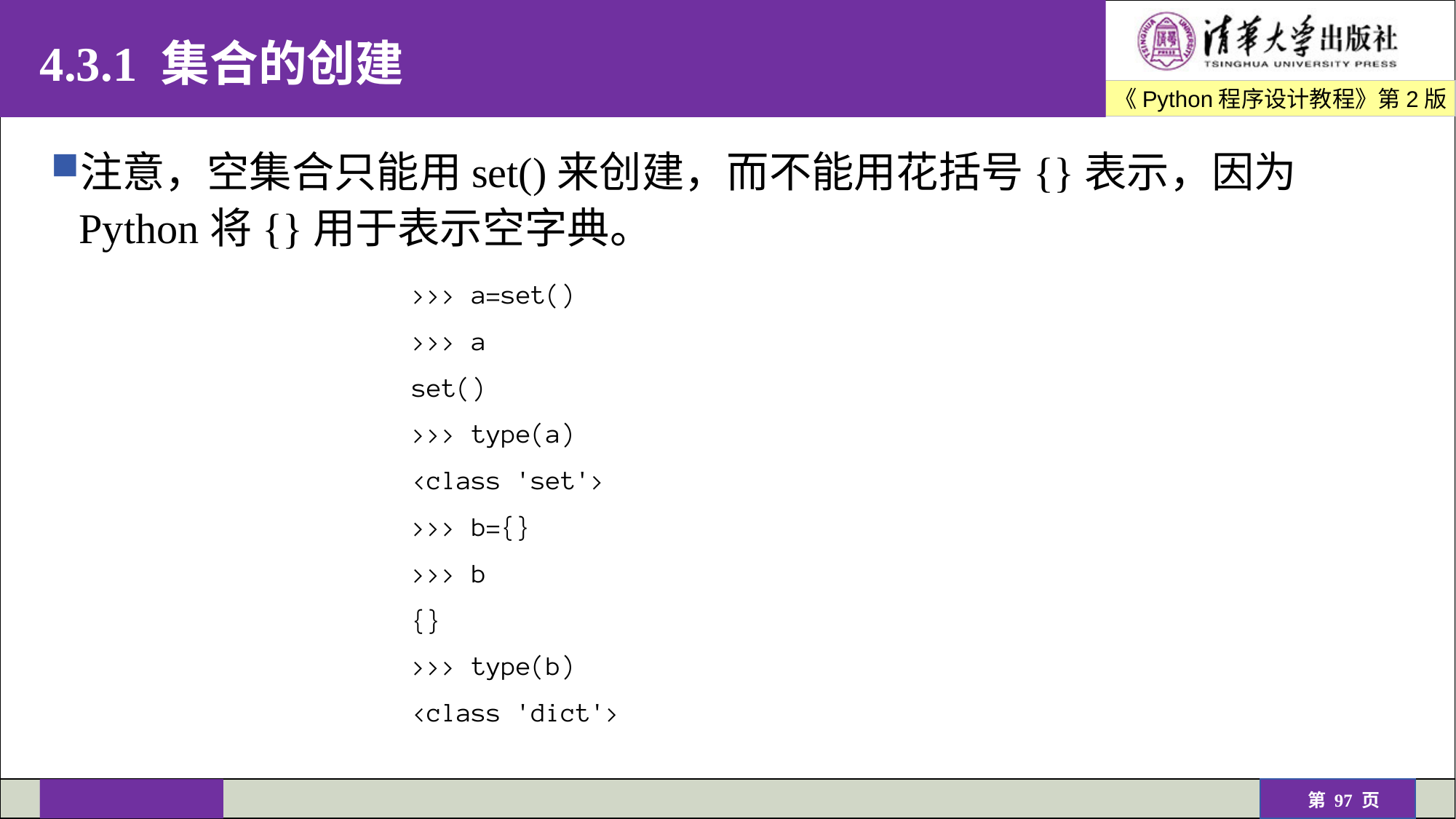

# 4.3.1 集合的创建
注意，空集合只能用set()来创建，而不能用花括号{}表示，因为Python将{}用于表示空字典。
>>> a=set()
>>> a
set()
>>> type(a)
<class 'set'>
>>> b={}
>>> b
{}
>>> type(b)
<class 'dict'>